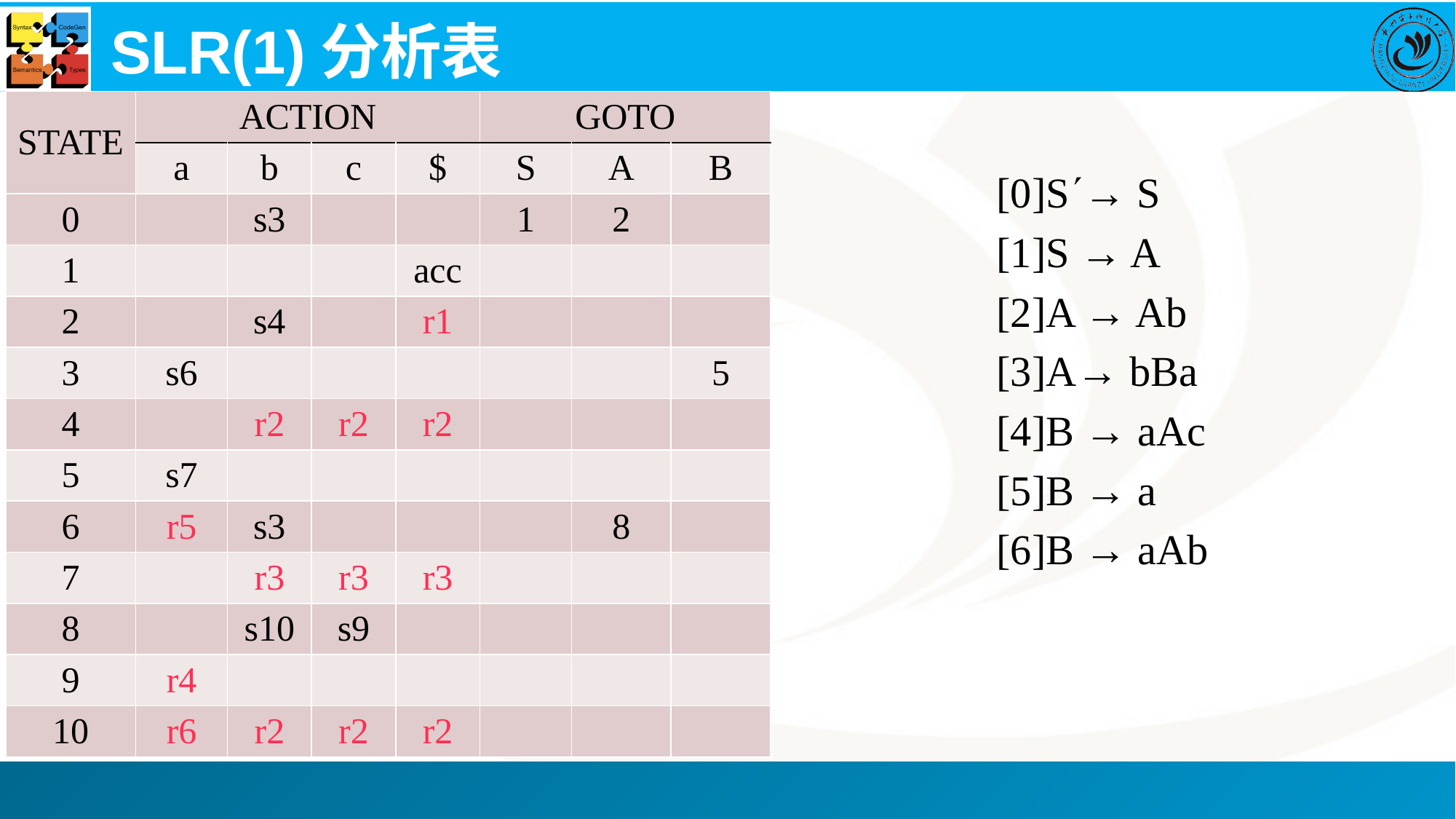

# SLR(1)分析表
| STATE | ACTION |  |  |  | GOTO |  |  |
| --- | --- | --- | --- | --- | --- | --- | --- |
|  | a | b | c | $ | S | A | B |
| 0 |  | s3 |  |  | 1 | 2 |  |
| 1 |  |  |  | acc |  |  |  |
| 2 |  | s4 |  | r1 |  |  |  |
| 3 | s6 |  |  |  |  |  | 5 |
| 4 |  | r2 | r2 | r2 |  |  |  |
| 5 | s7 |  |  |  |  |  |  |
| 6 | r5 | s3 |  |  |  | 8 |  |
| 7 |  | r3 | r3 | r3 |  |  |  |
| 8 |  | s10 | s9 |  |  |  |  |
| 9 | r4 |  |  |  |  |  |  |
| 10 | r6 | r2 | r2 | r2 |  |  |  |
[0]S′→ S
[1]S → A
[2]A → Ab
[3]A→ bBa
[4]B → aAc
[5]B → a
[6]B → aAb